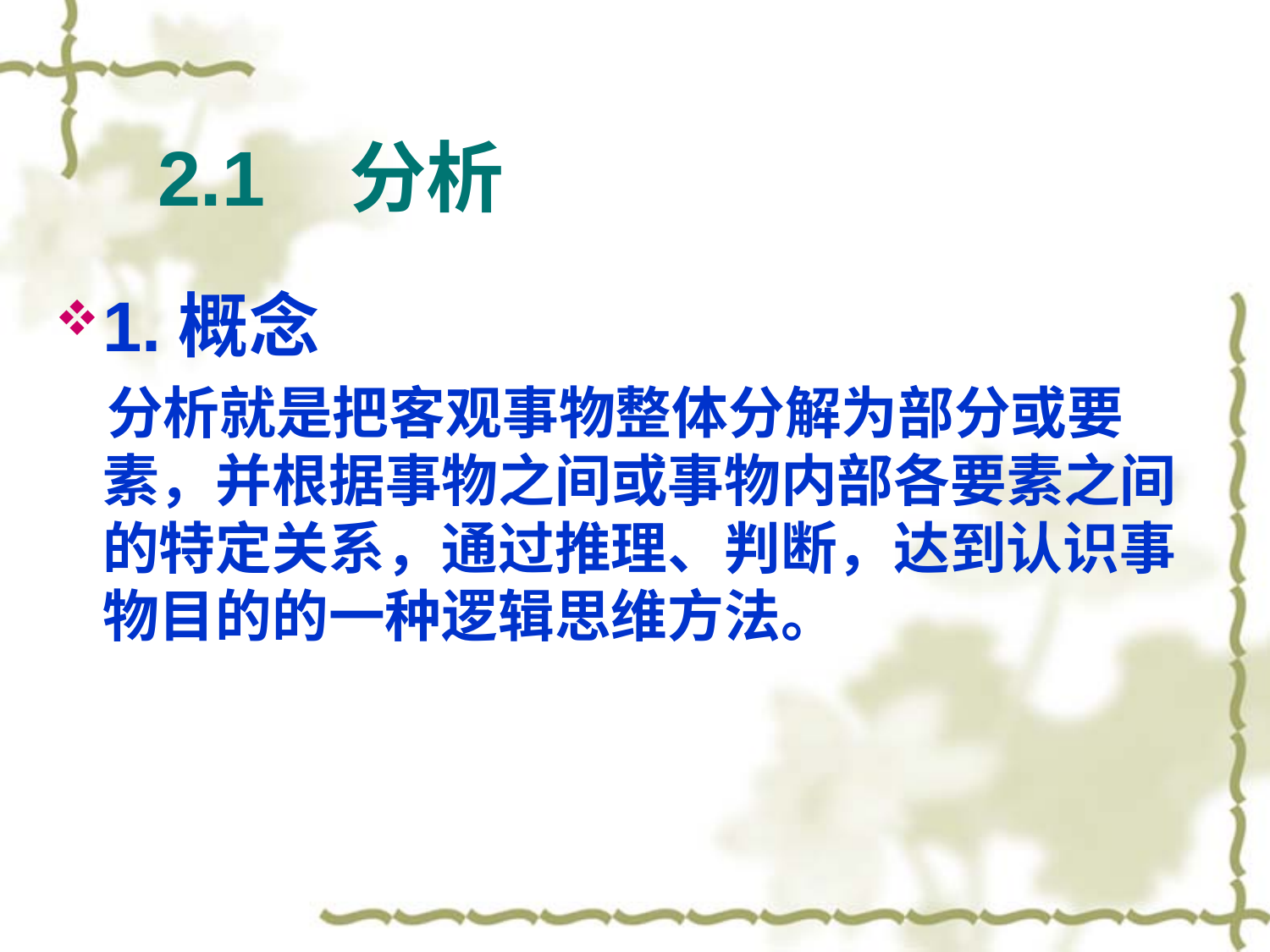

1.概念
   分析就是把客观事物整体分解为部分或要素，并根据事物之间或事物内部各要素之间的特定关系，通过推理、判断，达到认识事物目的的一种逻辑思维方法。
2.1   分析